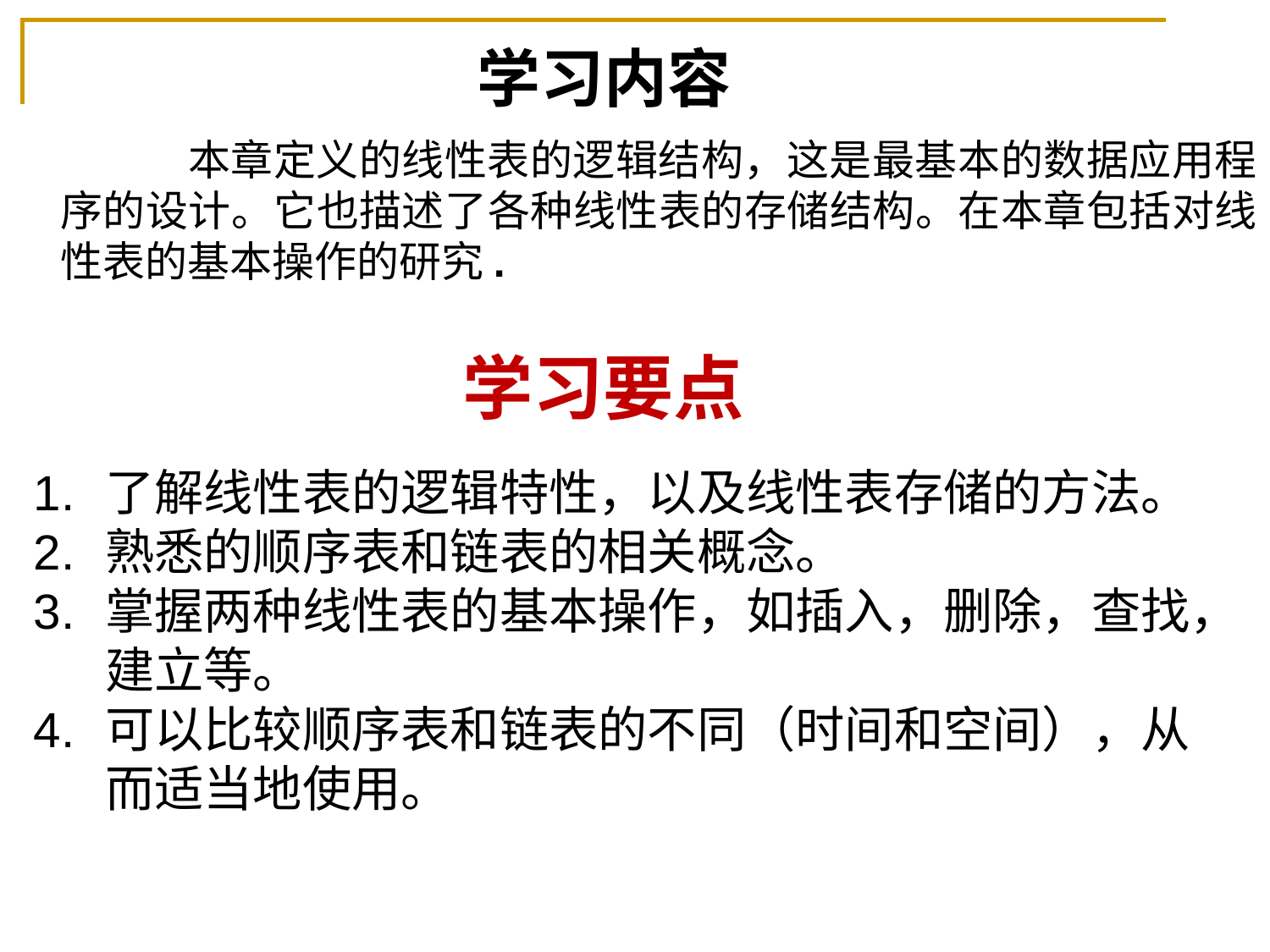

学习内容
		本章定义的线性表的逻辑结构，这是最基本的数据应用程序的设计。它也描述了各种线性表的存储结构。在本章包括对线性表的基本操作的研究.
学习要点
了解线性表的逻辑特性，以及线性表存储的方法。
熟悉的顺序表和链表的相关概念。
掌握两种线性表的基本操作，如插入，删除，查找，建立等。
可以比较顺序表和链表的不同（时间和空间），从而适当地使用。